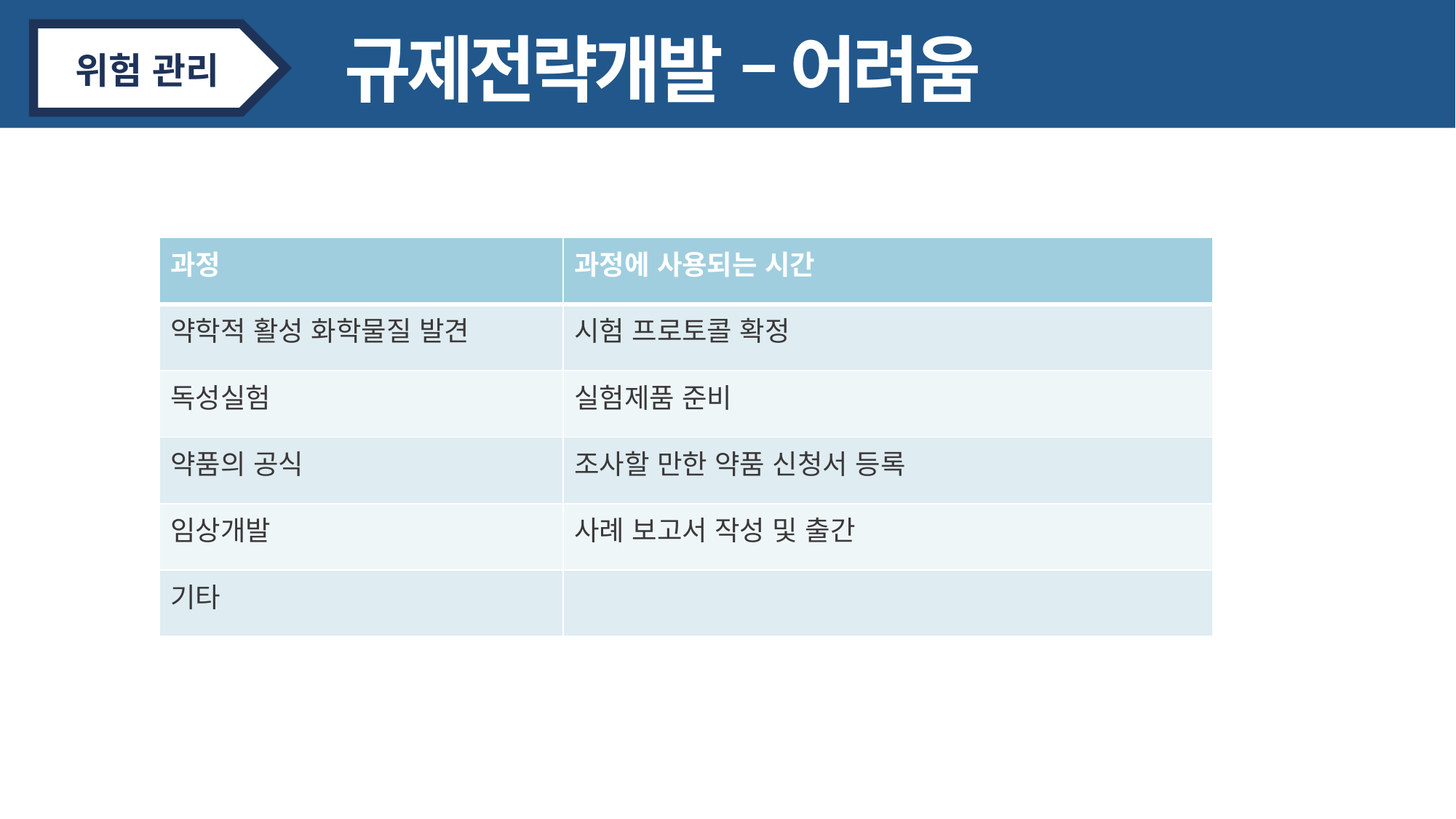

규제전략개발 – 어려움

위험 관리
| 과정 | 과정에 사용되는 시간 |
| --- | --- |
| 약학적 활성 화학물질 발견 | 시험 프로토콜 확정 |
| 독성실험 | 실험제품 준비 |
| 약품의 공식 | 조사할 만한 약품 신청서 등록 |
| 임상개발 | 사례 보고서 작성 및 출간 |
| 기타 |  |